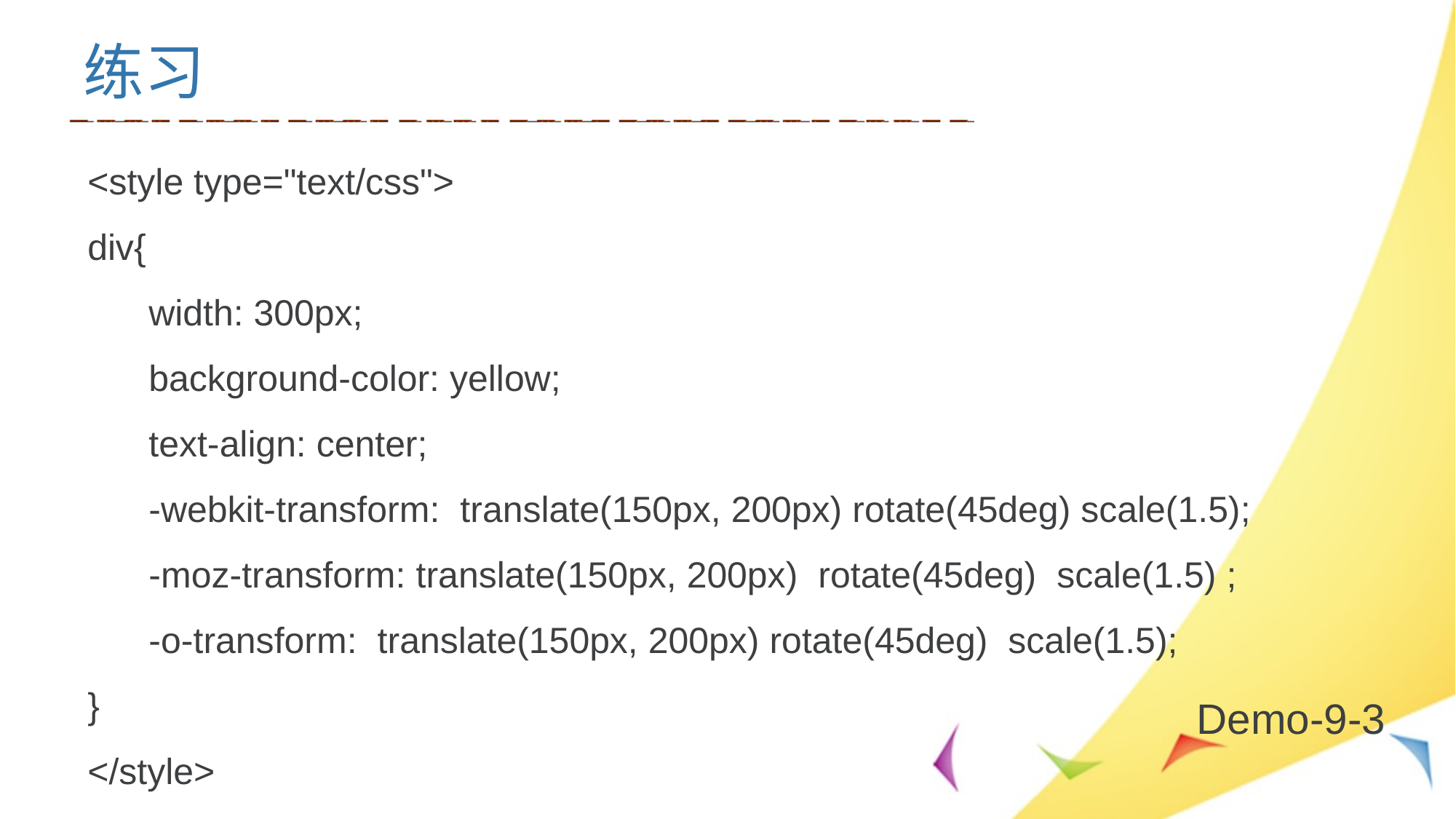

# 练习
<style type="text/css">
div{
      width: 300px;
      background-color: yellow;
      text-align: center;
      -webkit-transform:  translate(150px, 200px) rotate(45deg) scale(1.5);
      -moz-transform: translate(150px, 200px)  rotate(45deg)  scale(1.5) ;
      -o-transform:  translate(150px, 200px) rotate(45deg)  scale(1.5);
}
</style>
Demo-9-3